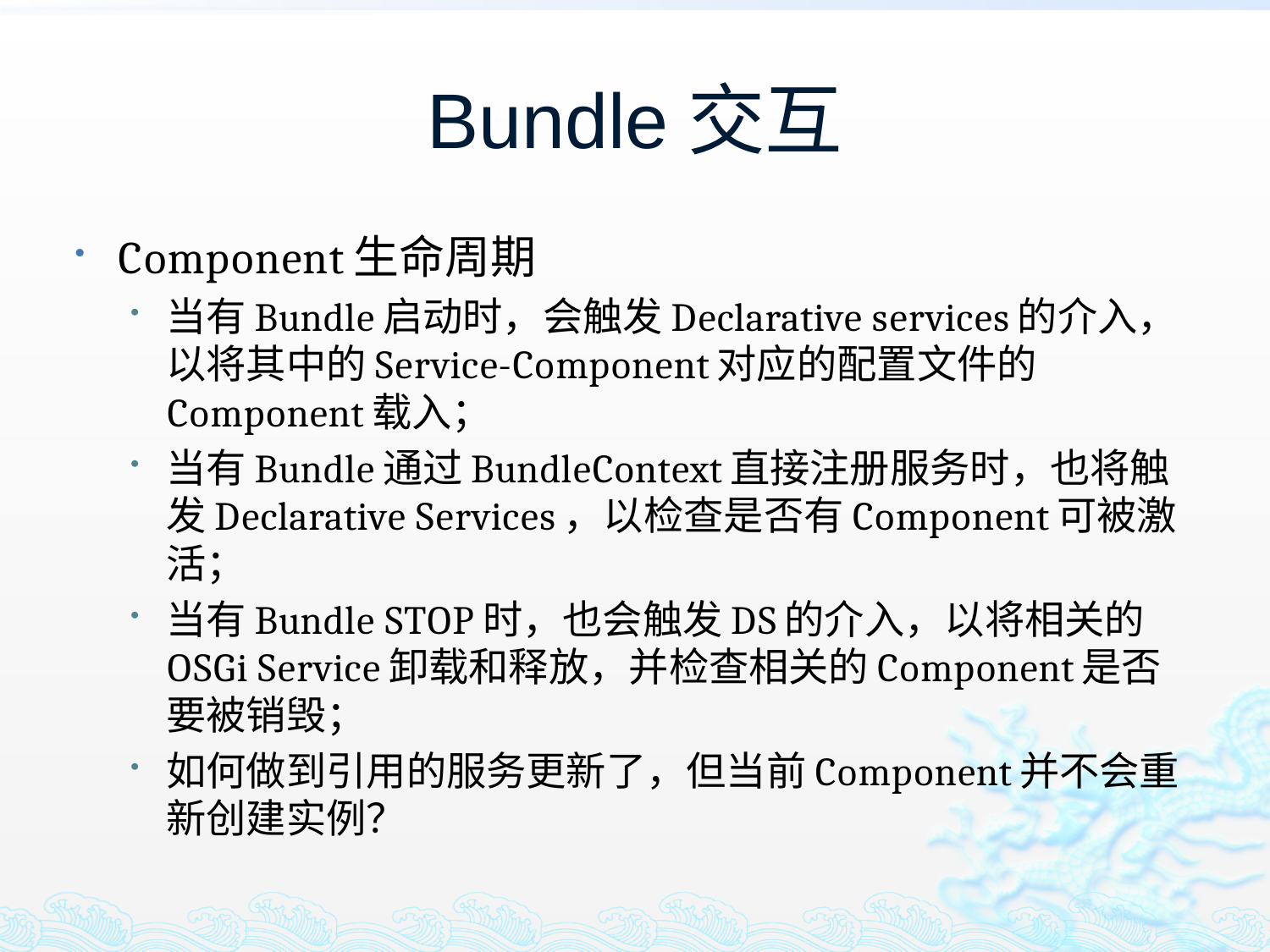

# Bundle交互
Component生命周期
当有Bundle启动时，会触发Declarative services的介入，以将其中的Service-Component对应的配置文件的Component载入；
当有Bundle通过BundleContext直接注册服务时，也将触发Declarative Services，以检查是否有Component可被激活；
当有Bundle STOP时，也会触发DS的介入，以将相关的OSGi Service卸载和释放，并检查相关的Component是否要被销毁；
如何做到引用的服务更新了，但当前Component并不会重新创建实例？